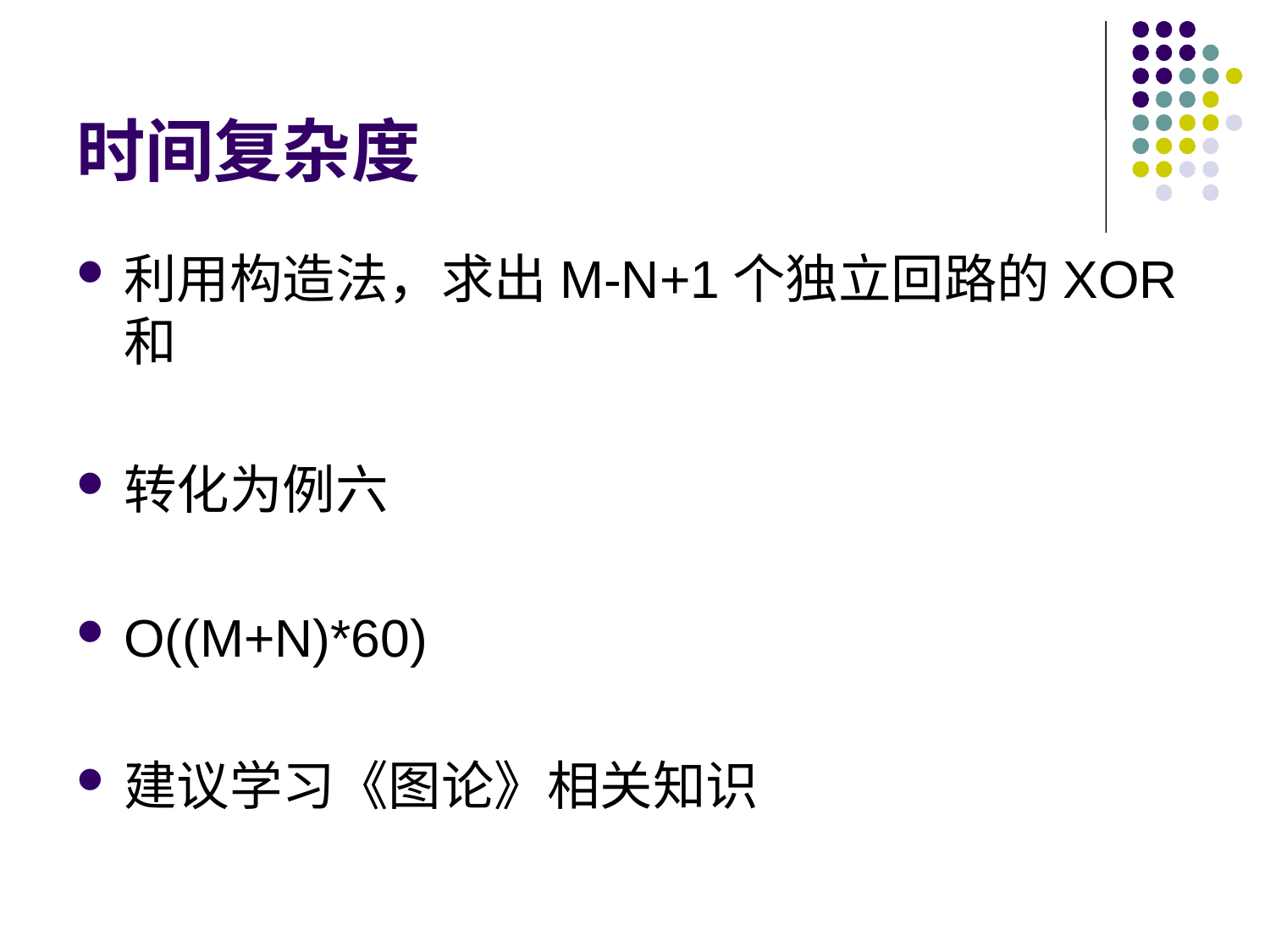

# 时间复杂度
利用构造法，求出M-N+1个独立回路的XOR和

转化为例六

O((M+N)*60)

建议学习《图论》相关知识